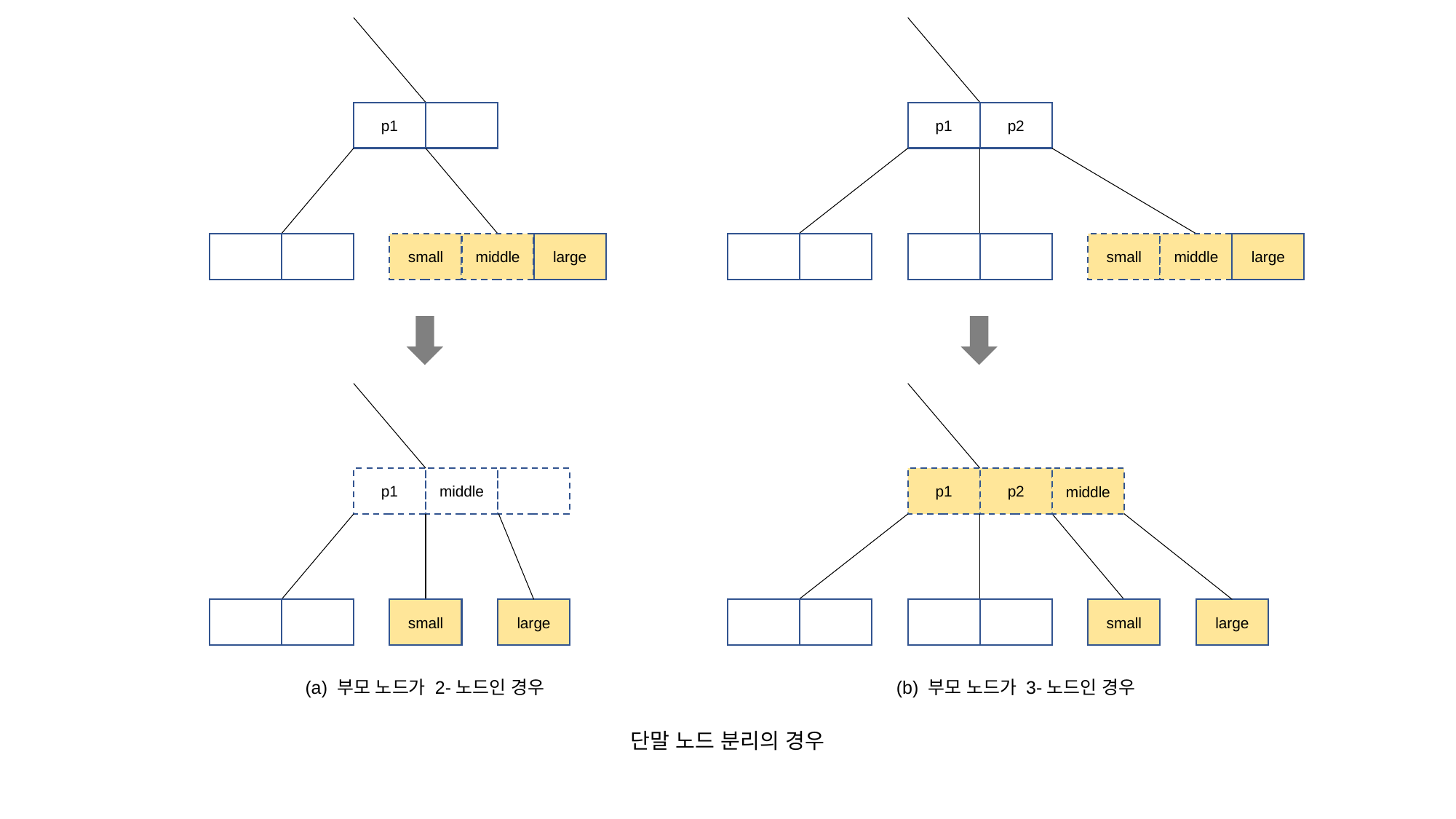

p1

p1
p2

small
middle
large

small
middle
large

p1
middle

p1
p2
middle

small
large

small
large
(a) 부모 노드가 2-노드인 경우
(b) 부모 노드가 3-노드인 경우
단말 노드 분리의 경우